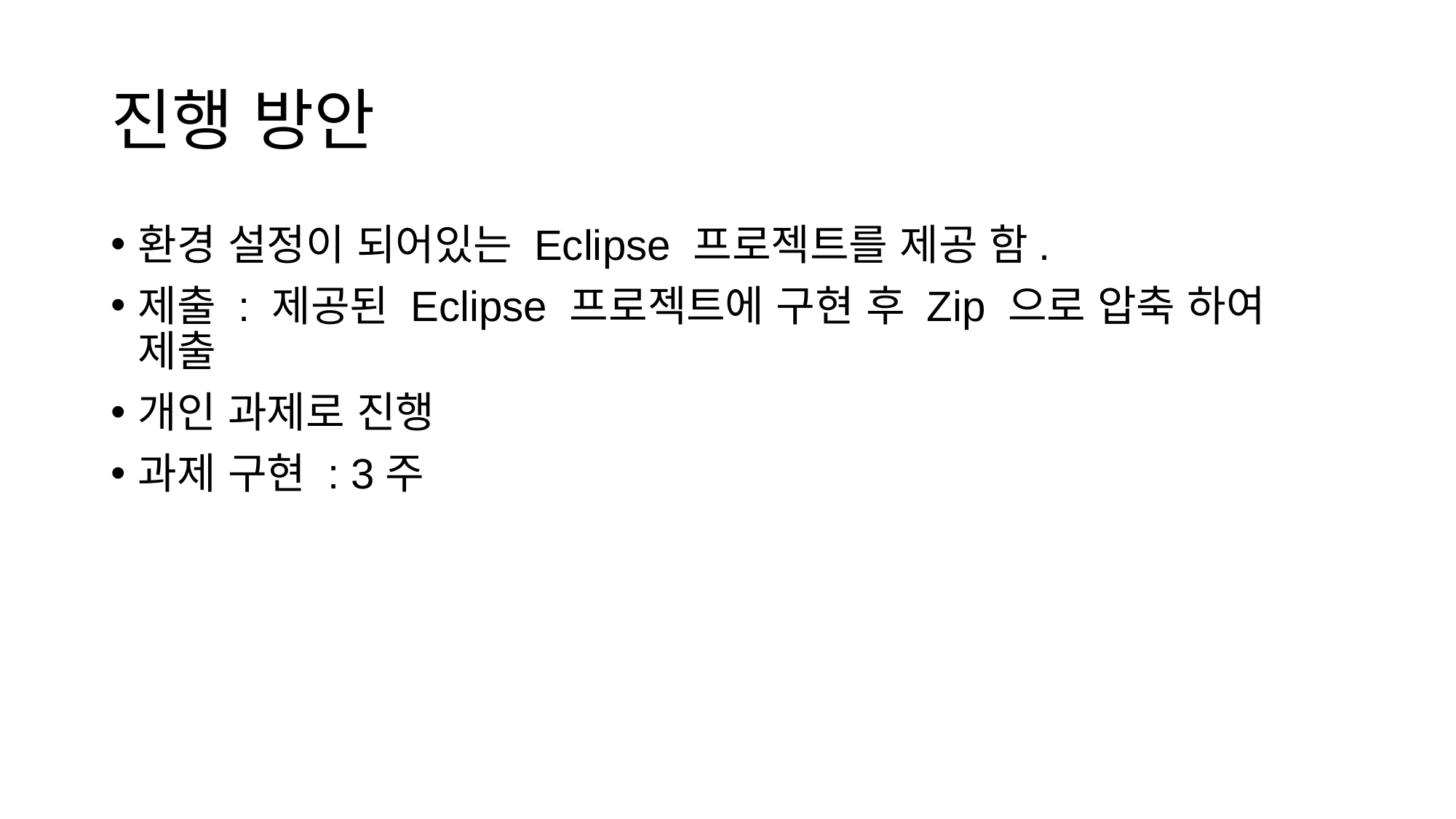

# 진행 방안
환경 설정이 되어있는 Eclipse 프로젝트를 제공 함.
제출 : 제공된 Eclipse 프로젝트에 구현 후 Zip 으로 압축 하여 제출
개인 과제로 진행
과제 구현 : 3주